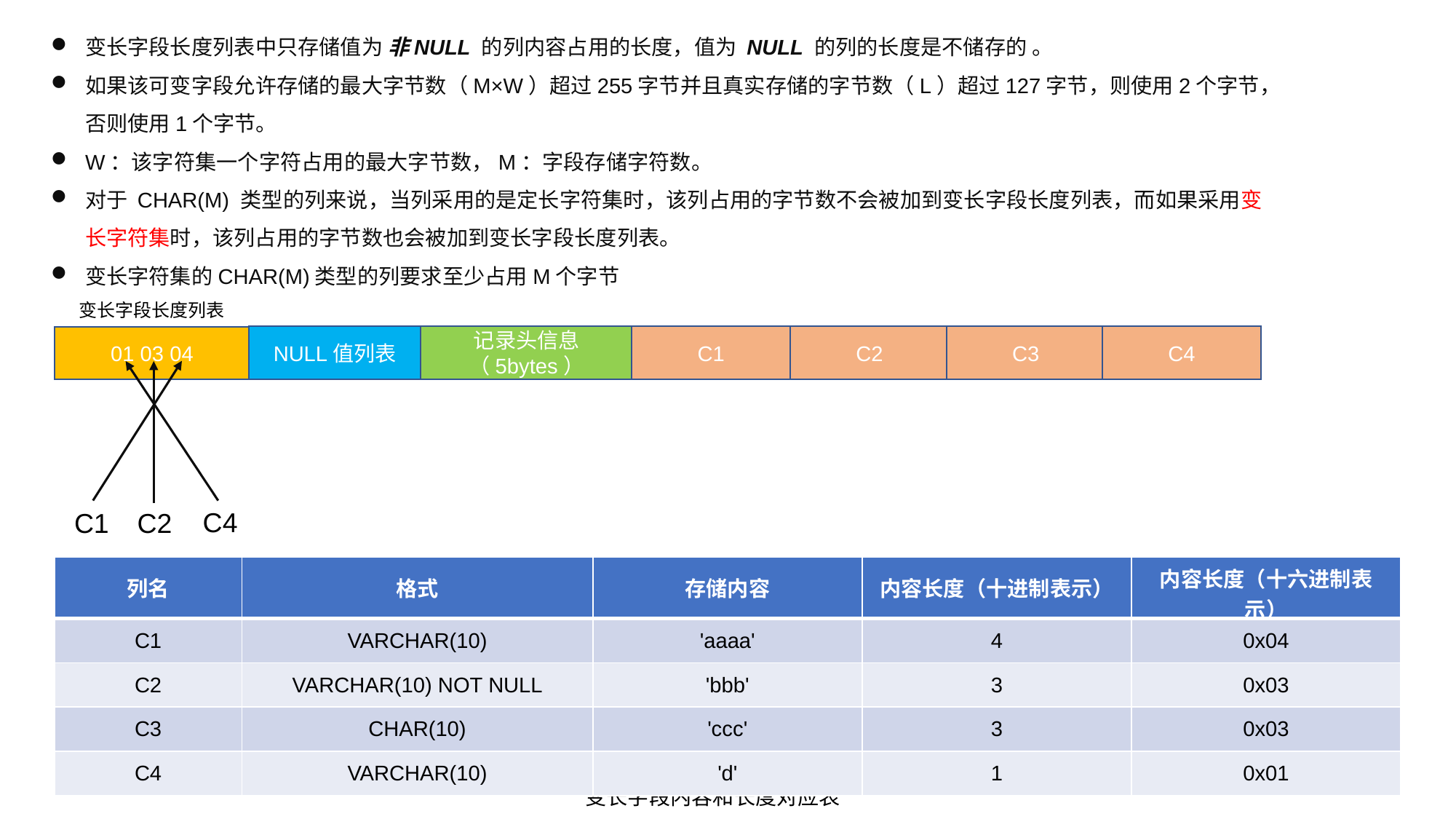

变长字段长度列表中只存储值为 非NULL 的列内容占用的长度，值为 NULL 的列的长度是不储存的 。
如果该可变字段允许存储的最大字节数（M×W）超过255字节并且真实存储的字节数（L）超过127字节，则使用2个字节，否则使用1个字节。
W：该字符集一个字符占用的最大字节数，M：字段存储字符数。
对于 CHAR(M) 类型的列来说，当列采用的是定长字符集时，该列占用的字节数不会被加到变长字段长度列表，而如果采用变长字符集时，该列占用的字节数也会被加到变长字段长度列表。
变长字符集的CHAR(M)类型的列要求至少占用M个字节
变长字段长度列表
NULL值列表
记录头信息（5bytes）
C1
C2
C3
C4
01 03 04
C4
C1
C2
| 列名 | 格式 | 存储内容 | 内容长度（十进制表示） | 内容长度（十六进制表示） |
| --- | --- | --- | --- | --- |
| C1 | VARCHAR(10) | 'aaaa' | 4 | 0x04 |
| C2 | VARCHAR(10) NOT NULL | 'bbb' | 3 | 0x03 |
| C3 | CHAR(10) | 'ccc' | 3 | 0x03 |
| C4 | VARCHAR(10) | 'd' | 1 | 0x01 |
变长字段内容和长度对应表